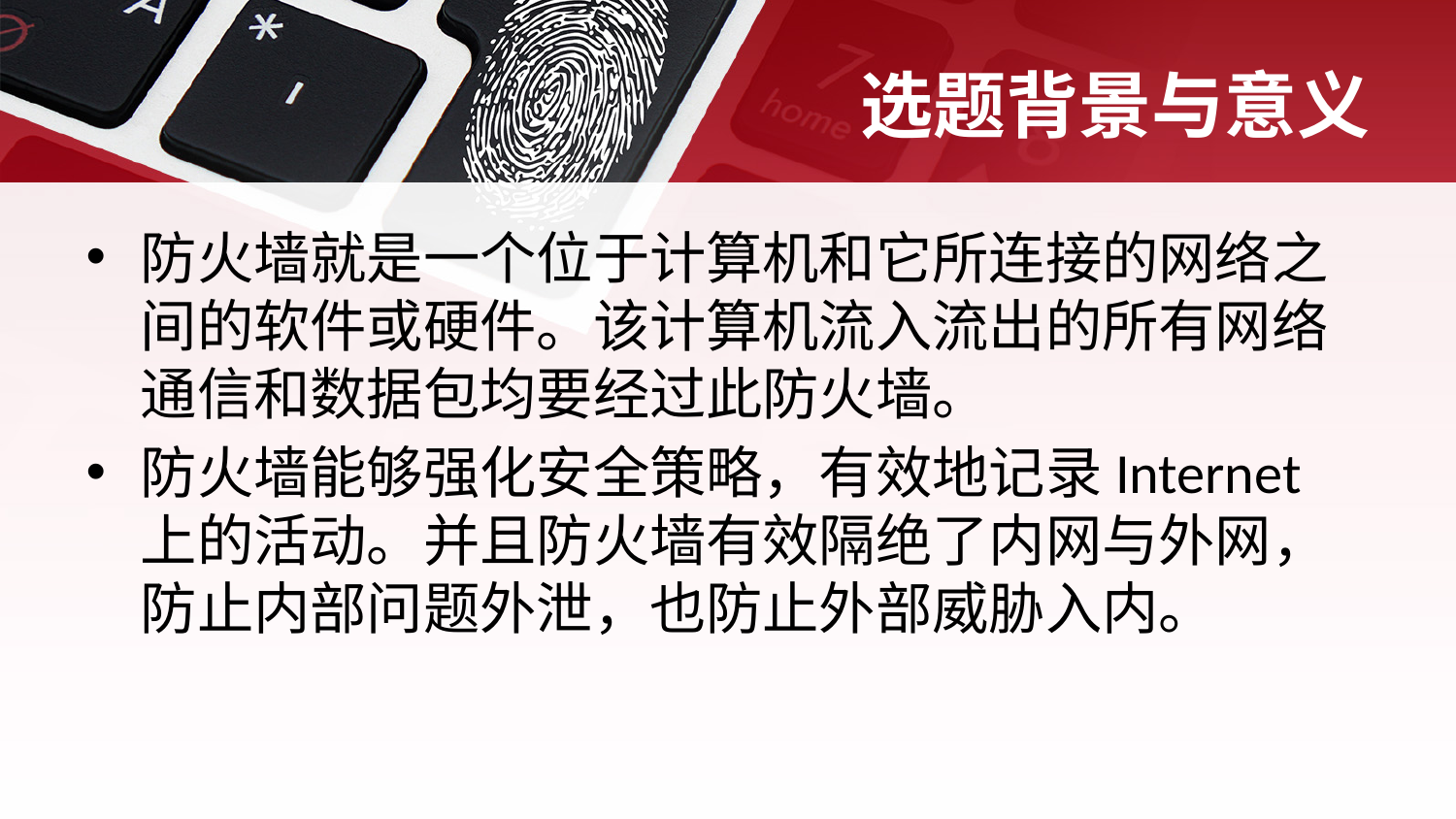

# 选题背景与意义
防火墙就是一个位于计算机和它所连接的网络之间的软件或硬件。该计算机流入流出的所有网络通信和数据包均要经过此防火墙。
防火墙能够强化安全策略，有效地记录Internet上的活动。并且防火墙有效隔绝了内网与外网，防止内部问题外泄，也防止外部威胁入内。